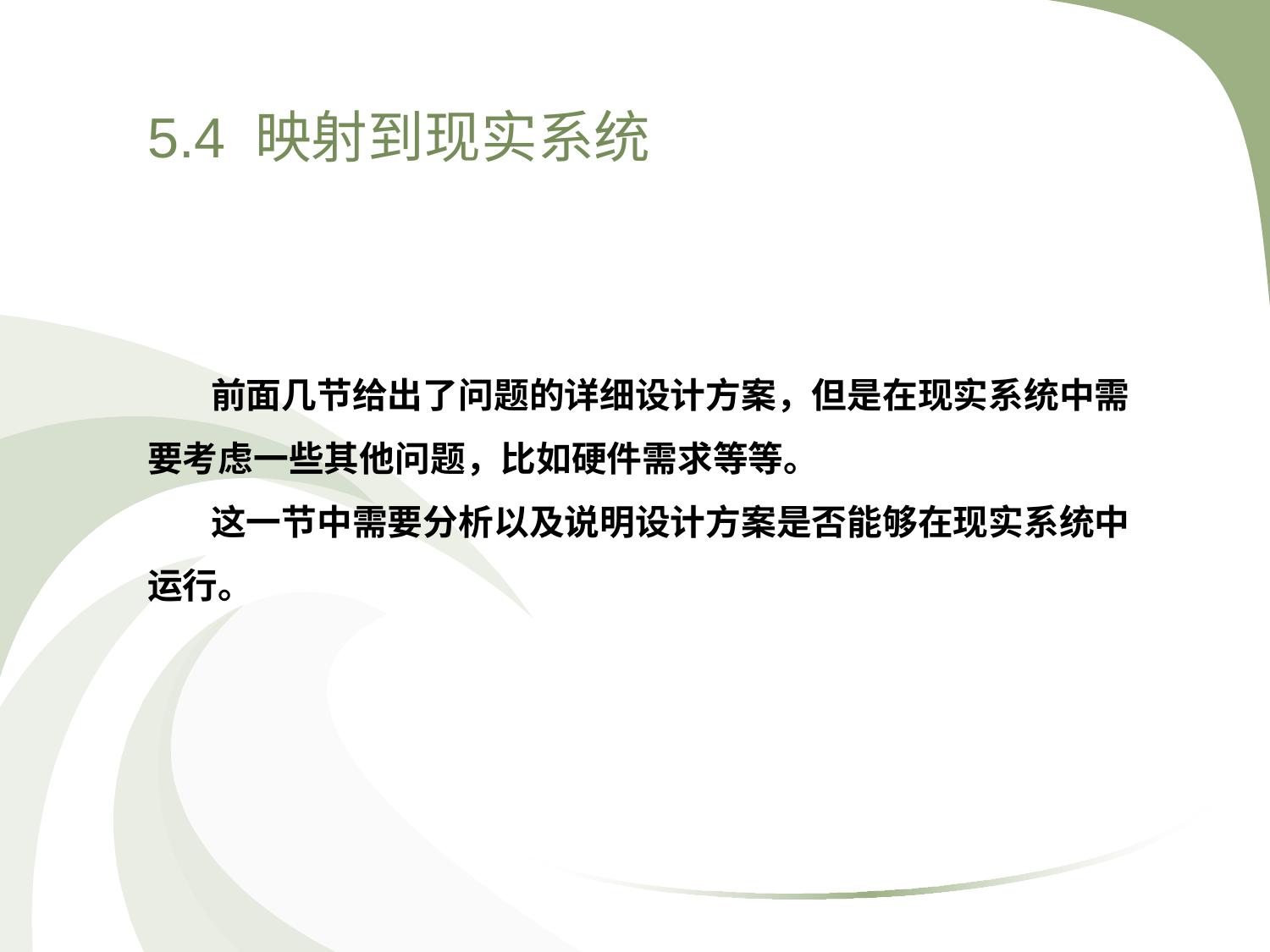

5.4 映射到现实系统
前面几节给出了问题的详细设计方案，但是在现实系统中需要考虑一些其他问题，比如硬件需求等等。
这一节中需要分析以及说明设计方案是否能够在现实系统中运行。